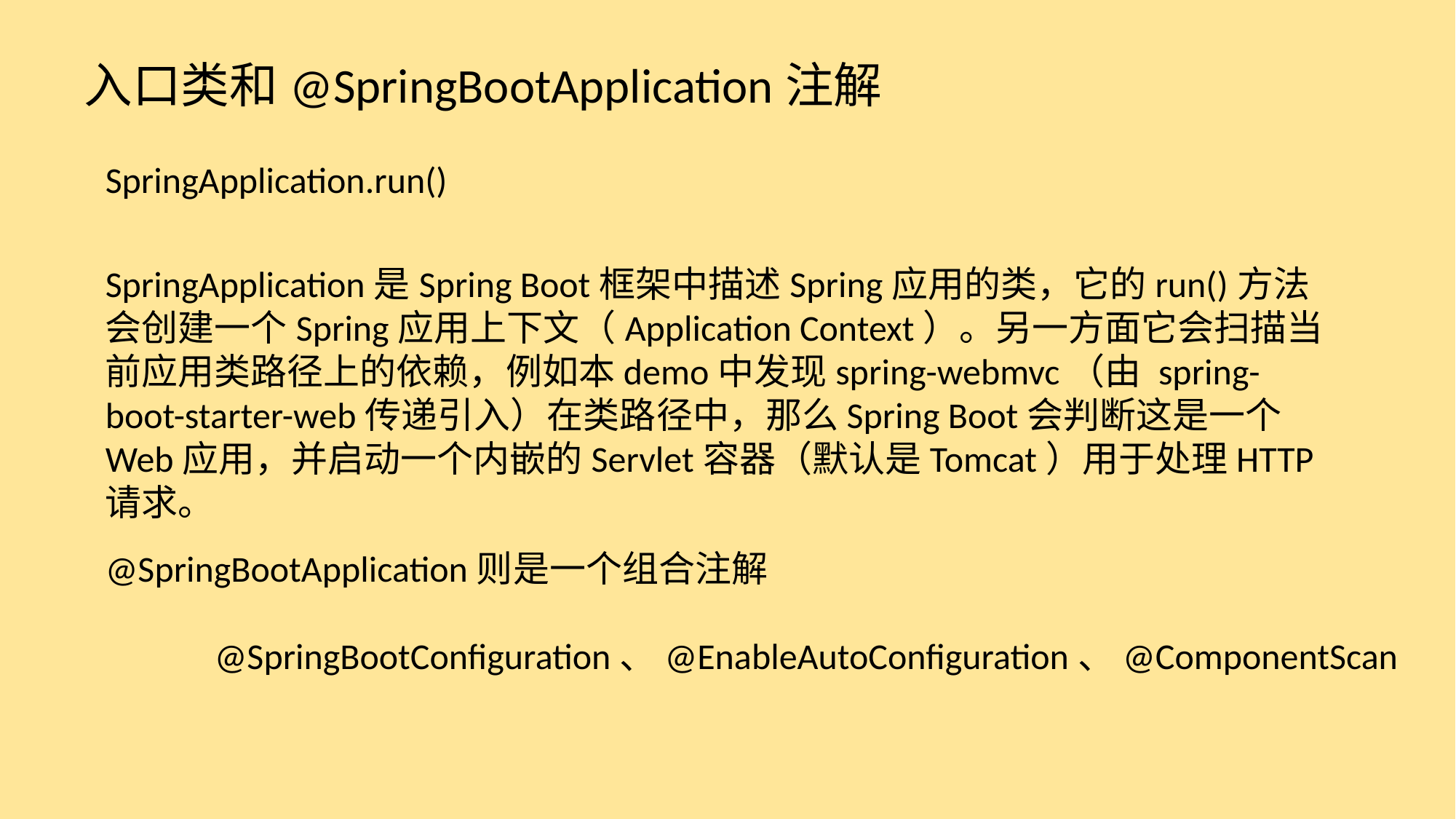

入口类和@SpringBootApplication注解
SpringApplication.run()
SpringApplication是Spring Boot框架中描述Spring应用的类，它的run()方法会创建一个Spring应用上下文（Application Context）。另一方面它会扫描当前应用类路径上的依赖，例如本demo中发现spring-webmvc（由 spring-boot-starter-web传递引入）在类路径中，那么Spring Boot会判断这是一个Web应用，并启动一个内嵌的Servlet容器（默认是Tomcat）用于处理HTTP请求。
@SpringBootApplication则是一个组合注解

	@SpringBootConfiguration、@EnableAutoConfiguration、@ComponentScan